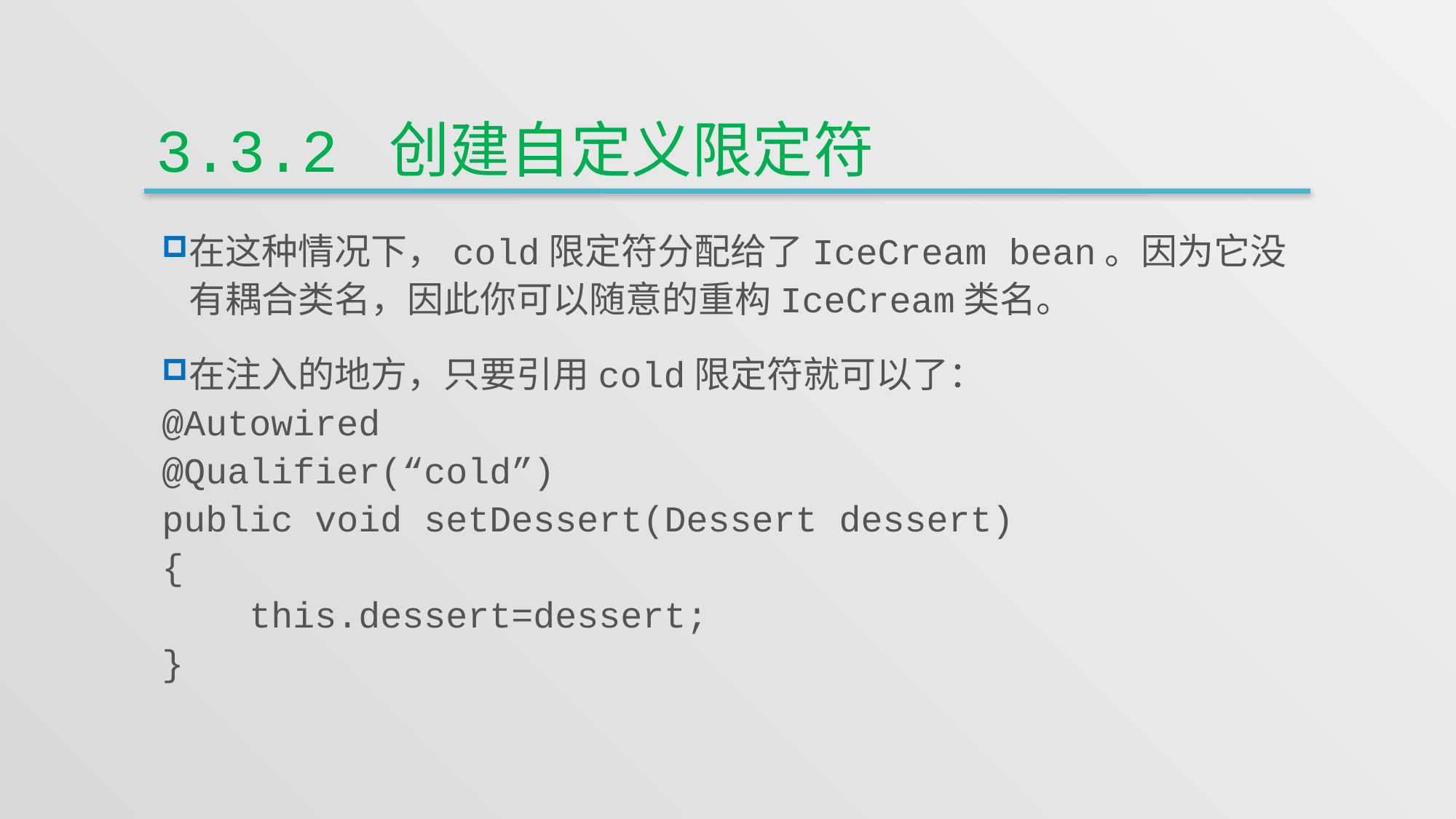

# 3.3.2 创建自定义限定符
在这种情况下，cold限定符分配给了IceCream bean。因为它没有耦合类名，因此你可以随意的重构IceCream类名。
在注入的地方，只要引用cold限定符就可以了：
@Autowired
@Qualifier(“cold”)
public void setDessert(Dessert dessert)
{
    this.dessert=dessert;
}